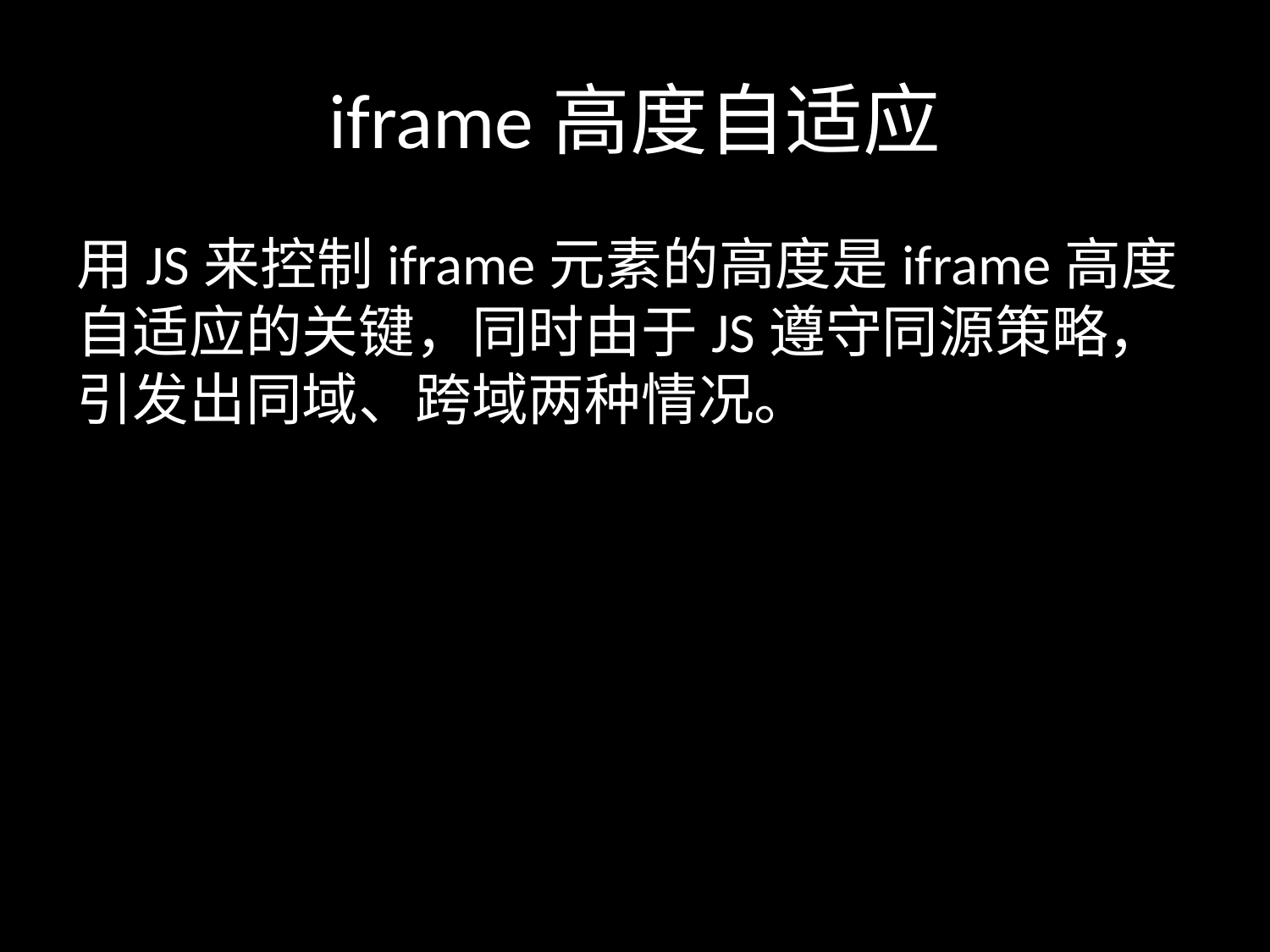

# iframe高度自适应
用JS来控制iframe元素的高度是iframe高度自适应的关键，同时由于JS遵守同源策略，引发出同域、跨域两种情况。